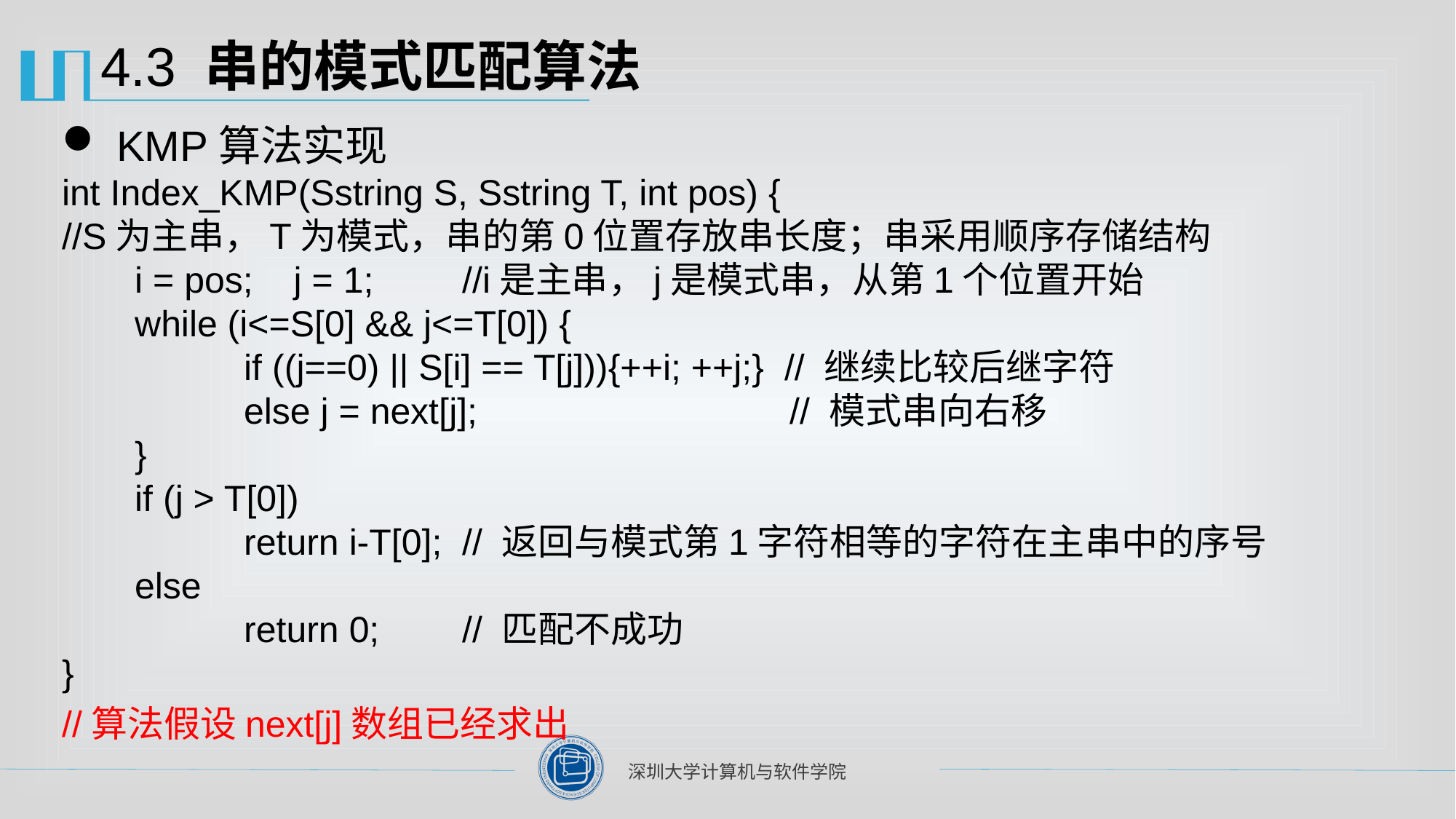

# 4.3 串的模式匹配算法
KMP算法实现
int Index_KMP(Sstring S, Sstring T, int pos) {
//S为主串，T为模式，串的第0位置存放串长度；串采用顺序存储结构
	i = pos;    j = 1;	//i是主串，j是模式串，从第1个位置开始
	while (i<=S[0] && j<=T[0]) {
		if ((j==0) || S[i] == T[j])){++i; ++j;}  // 继续比较后继字符
		else j = next[j];			// 模式串向右移
	}
	if (j > T[0])
		return i-T[0];	// 返回与模式第1字符相等的字符在主串中的序号
	else
		return 0;	// 匹配不成功
}
//算法假设next[j]数组已经求出

23